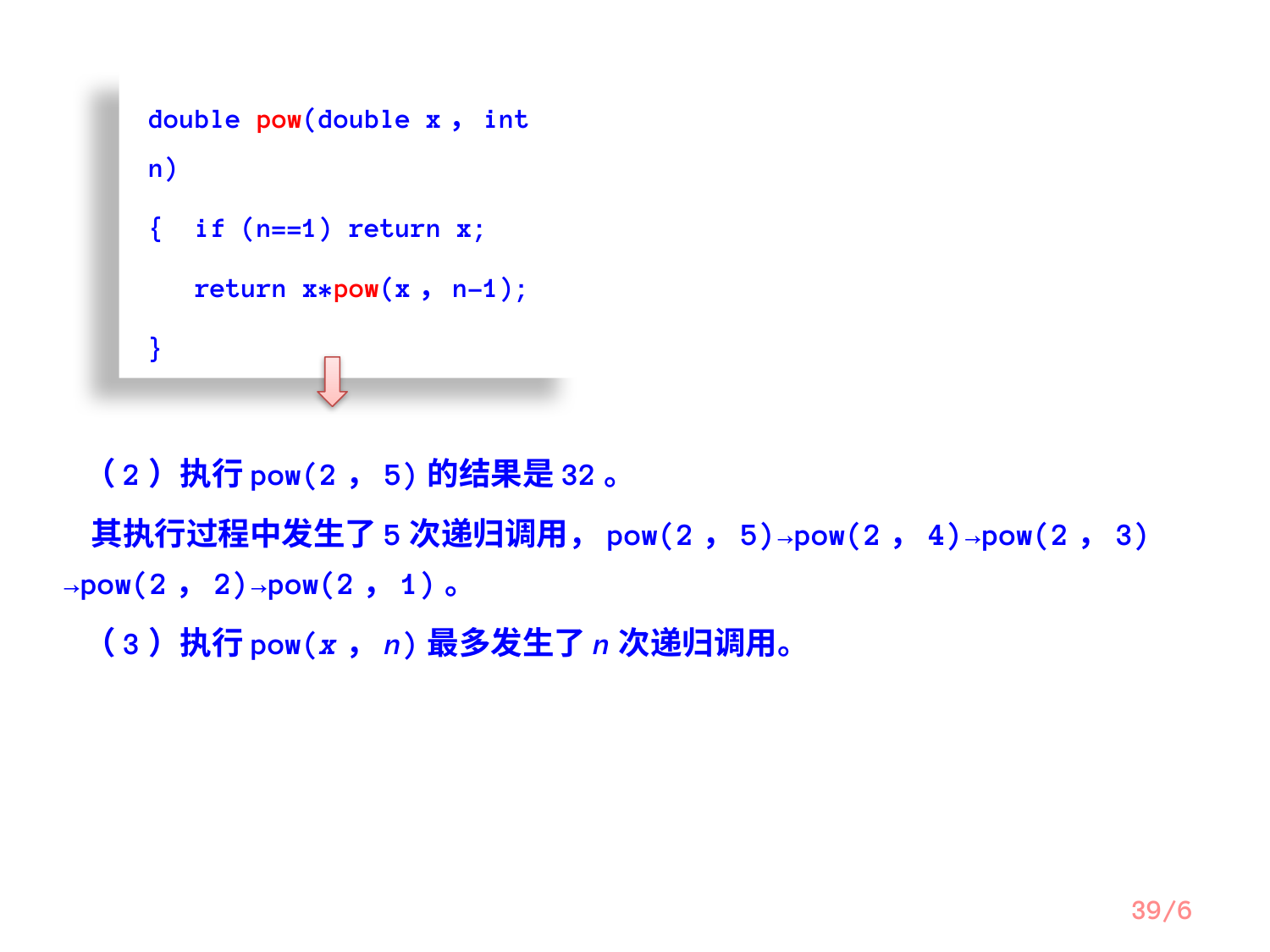

double pow(double x，int n)
{  if (n==1) return x;
   return x*pow(x，n-1);
}

  （2）执行pow(2，5)的结果是32。
   其执行过程中发生了5次递归调用，pow(2，5)→pow(2，4)→pow(2，3) →pow(2，2)→pow(2，1)。
  （3）执行pow(x，n)最多发生了n次递归调用。
39/6